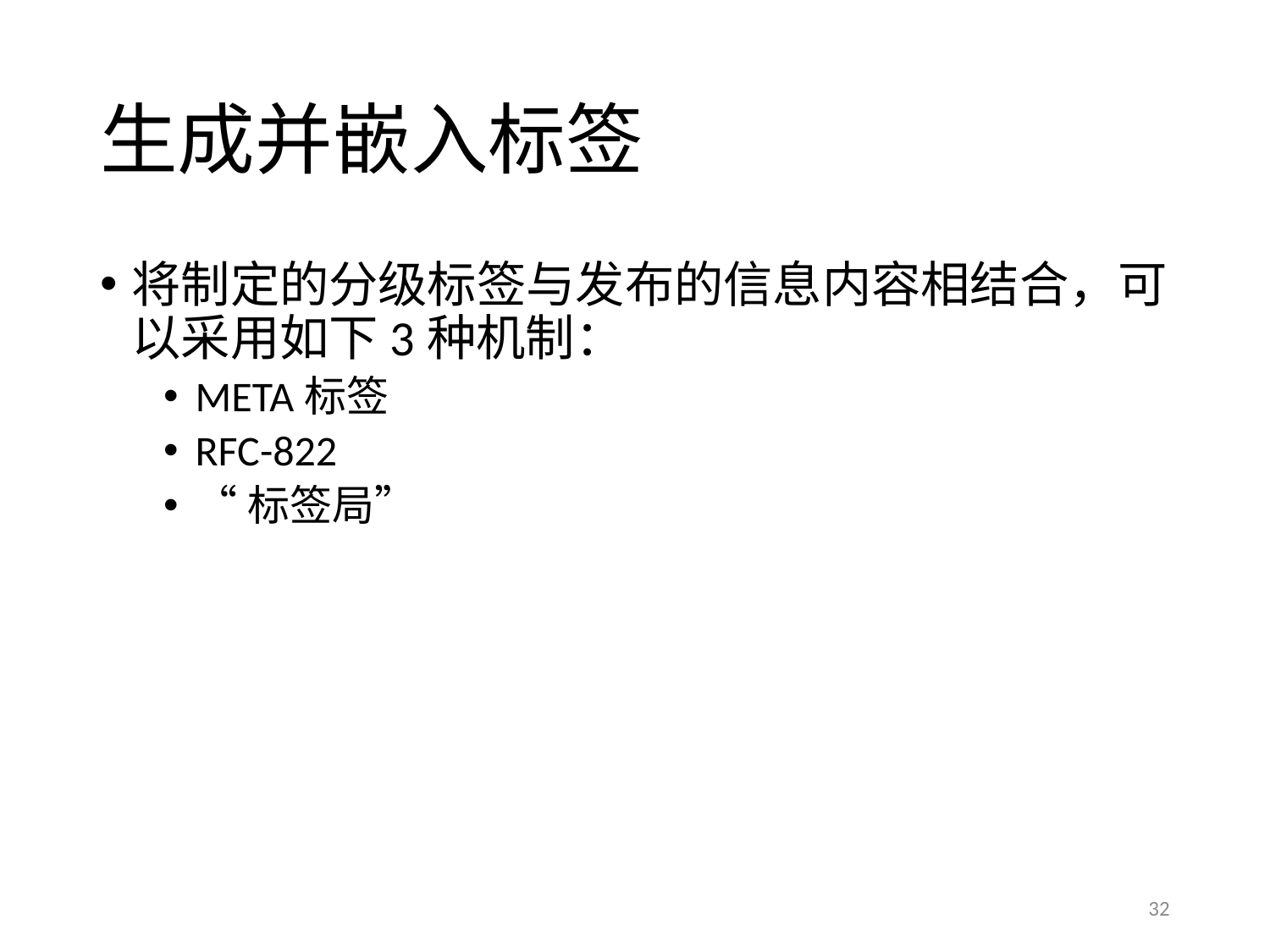

# 生成并嵌入标签
将制定的分级标签与发布的信息内容相结合，可以采用如下3种机制：
META标签
RFC-822
“标签局”
32